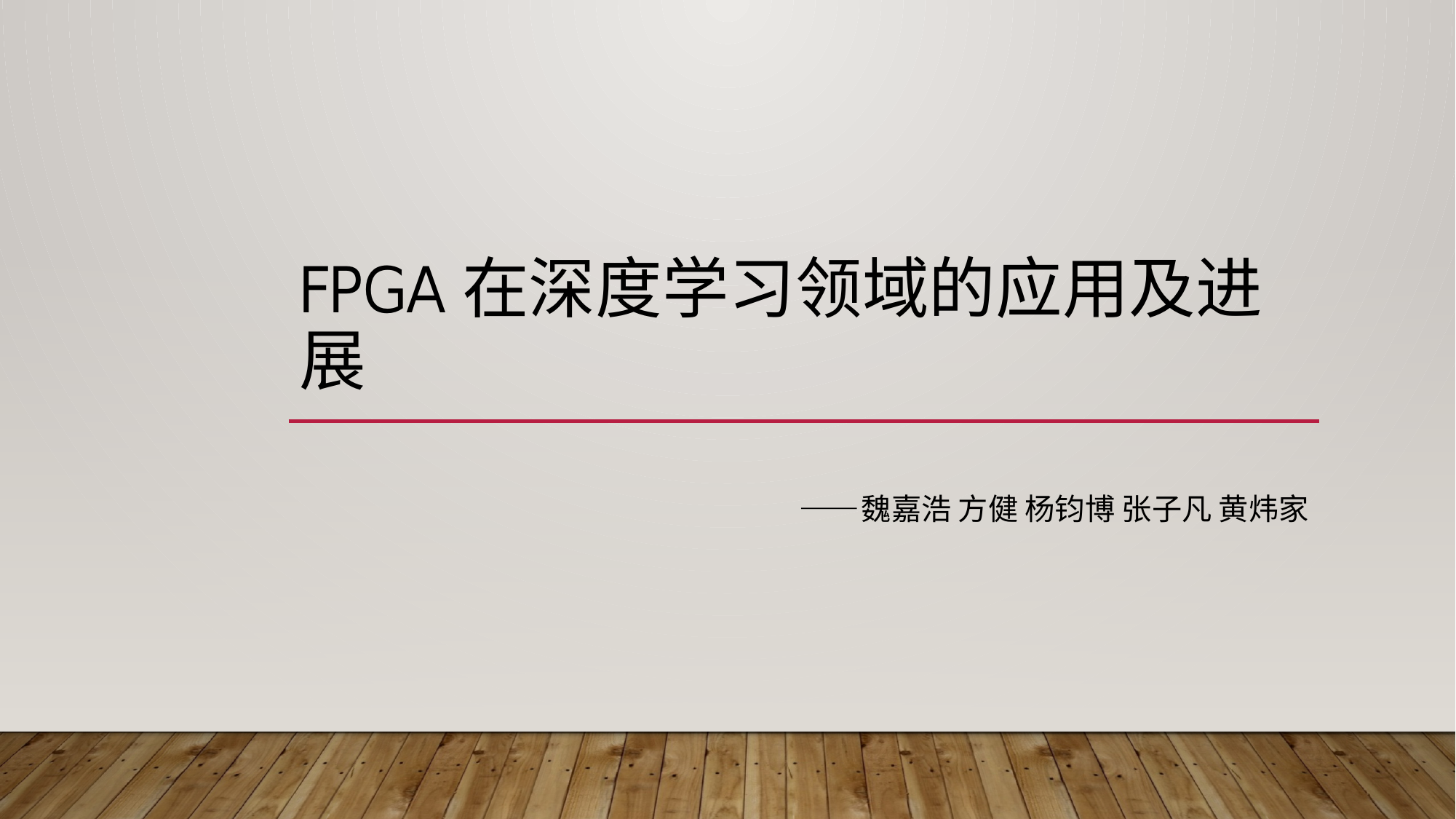

# FPGA在深度学习领域的应用及进展

——魏嘉浩 方健 杨钧博 张子凡 黄炜家